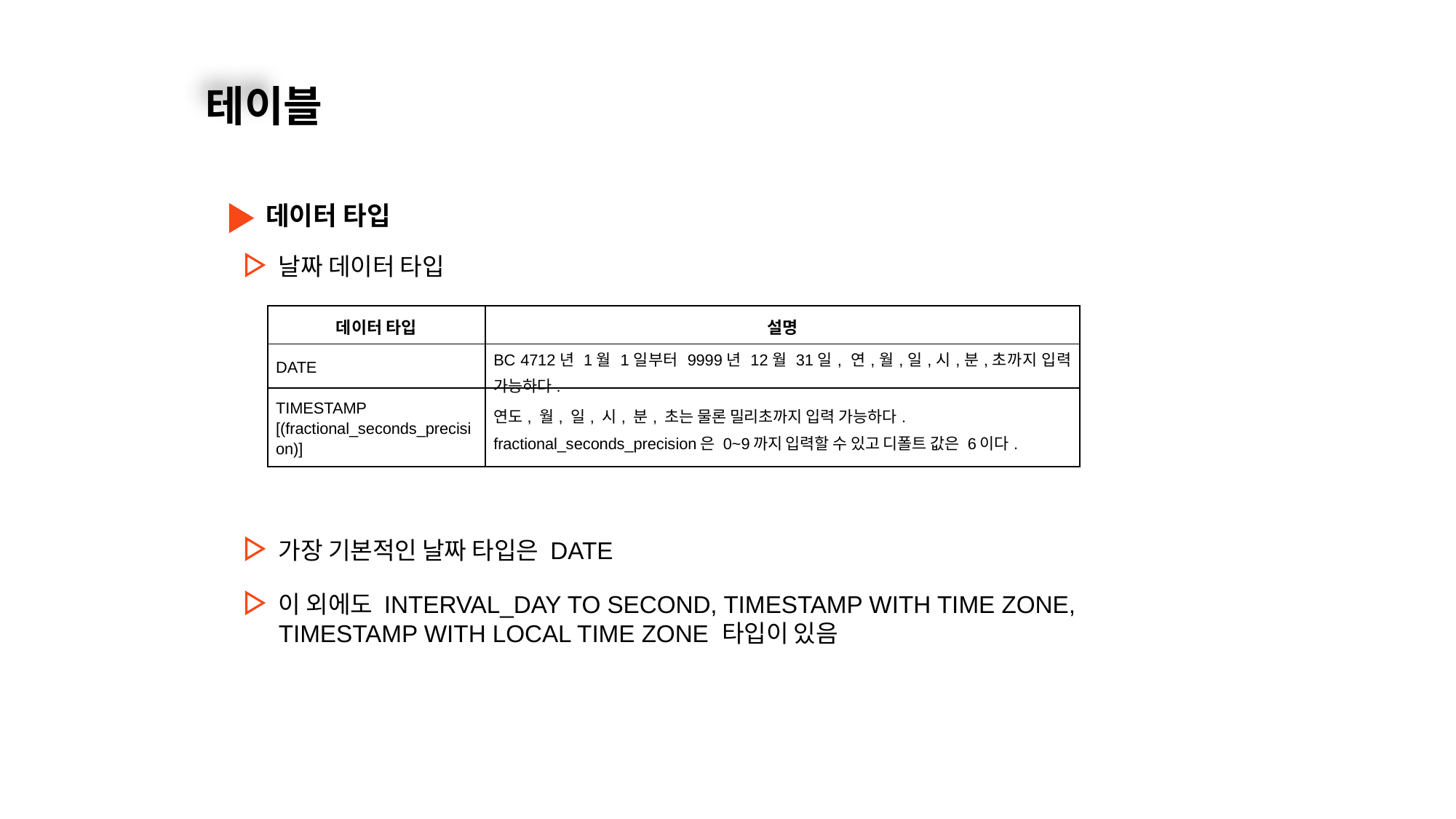

02
테이블

데이터 타입

날짜 데이터 타입

| 데이터 타입 | 설명 |
| --- | --- |
| DATE | BC 4712년 1월 1일부터 9999년 12월 31일, 연,월,일,시,분,초까지 입력 가능하다. |
| TIMESTAMP [(fractional\_seconds\_precision)] | 연도, 월, 일, 시, 분, 초는 물론 밀리초까지 입력 가능하다. fractional\_seconds\_precision은 0~9까지 입력할 수 있고 디폴트 값은 6이다. |

가장 기본적인 날짜 타입은 DATE

이 외에도 INTERVAL_DAY TO SECOND, TIMESTAMP WITH TIME ZONE,
TIMESTAMP WITH LOCAL TIME ZONE 타입이 있음